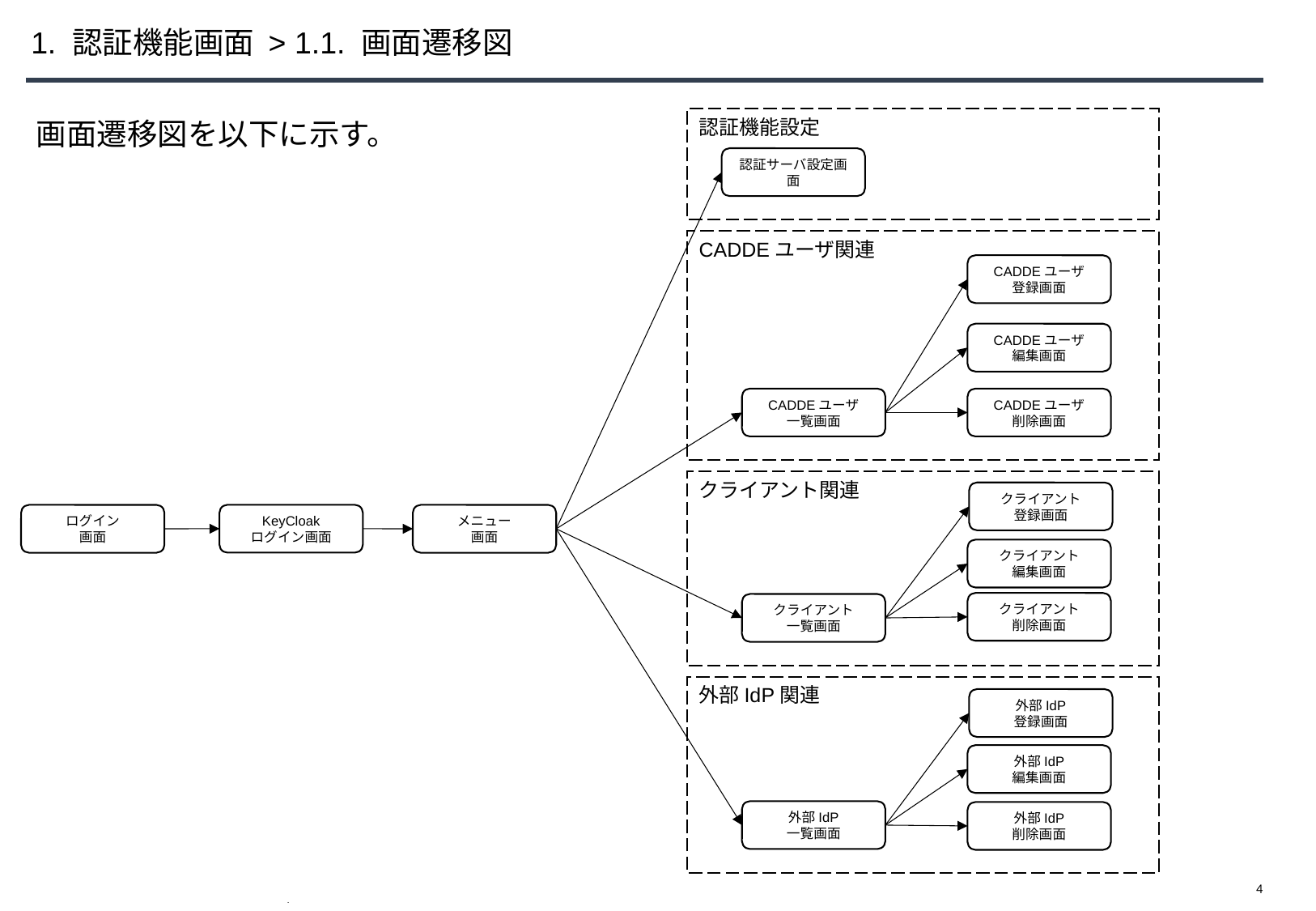

# 1. 認証機能画面 > 1.1. 画面遷移図
認証機能設定
画面遷移図を以下に示す。
認証サーバ設定画面
CADDEユーザ関連
CADDEユーザ
登録画面
CADDEユーザ
編集画面
CADDEユーザ
削除画面
CADDEユーザ
一覧画面
クライアント関連
クライアント
登録画面
KeyCloak
ログイン画面
ログイン
画面
メニュー
画面
クライアント
編集画面
クライアント
削除画面
クライアント
一覧画面
外部IdP関連
外部IdP
登録画面
外部IdP
編集画面
外部IdP
一覧画面
外部IdP
削除画面